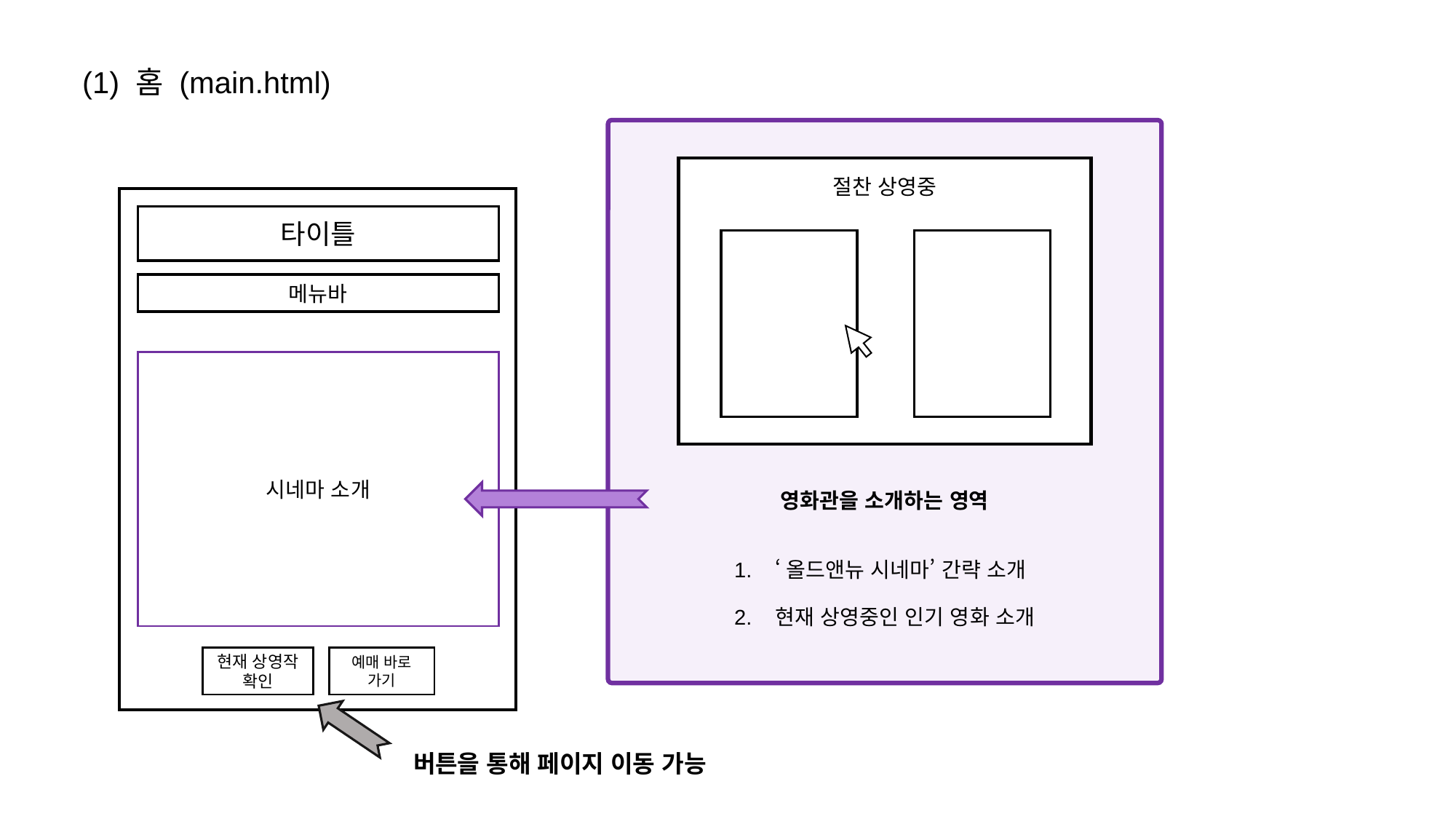

(1) 홈 (main.html)

절찬 상영중

영화관을 소개하는 영역

‘올드앤뉴 시네마’ 간략 소개

현재 상영중인 인기 영화 소개

타이틀
메뉴바
시네마 소개

현재 상영작 확인
예매 바로 가기

버튼을 통해 페이지 이동 가능